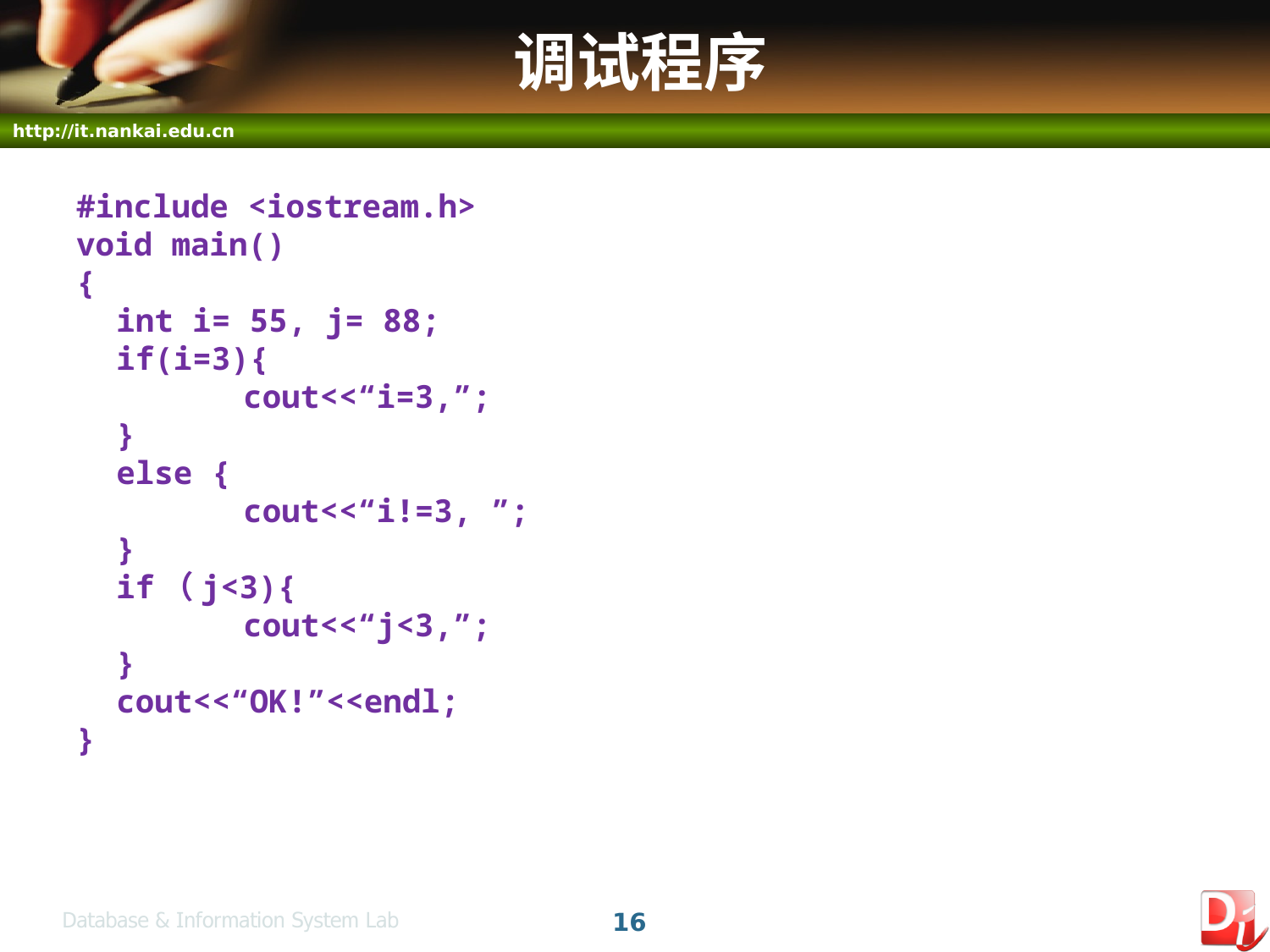

# 调试程序
#include <iostream.h>
void main()
{
	int i= 55, j= 88;
	if(i=3){
		cout<<“i=3,”;
	}
	else {
		cout<<“i!=3, ”;
	}
	if（j<3){
		cout<<“j<3,”;
	}
	cout<<“OK!”<<endl;
}
16
Database & Information System Lab